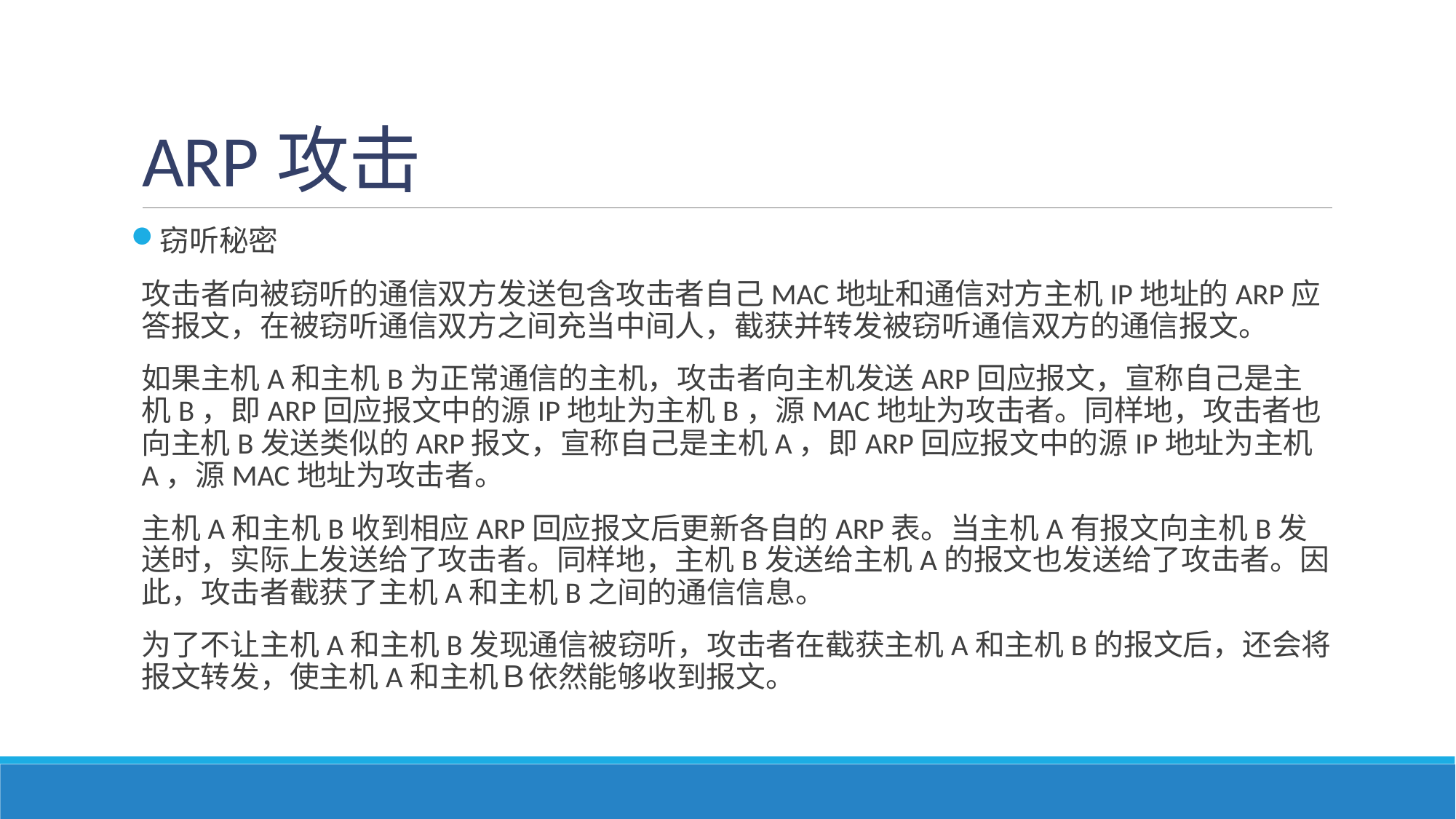

# ARP攻击
窃听秘密
攻击者向被窃听的通信双方发送包含攻击者自己MAC地址和通信对方主机IP地址的ARP应答报文，在被窃听通信双方之间充当中间人，截获并转发被窃听通信双方的通信报文。
如果主机A和主机B为正常通信的主机，攻击者向主机发送ARP回应报文，宣称自己是主机B，即ARP回应报文中的源IP地址为主机B，源MAC地址为攻击者。同样地，攻击者也向主机B发送类似的ARP报文，宣称自己是主机A，即ARP回应报文中的源IP地址为主机A，源MAC地址为攻击者。
主机A和主机B收到相应ARP回应报文后更新各自的ARP表。当主机A有报文向主机B发送时，实际上发送给了攻击者。同样地，主机B发送给主机A的报文也发送给了攻击者。因此，攻击者截获了主机A和主机B之间的通信信息。
为了不让主机A和主机B发现通信被窃听，攻击者在截获主机A和主机B的报文后，还会将报文转发，使主机A和主机Ｂ依然能够收到报文。